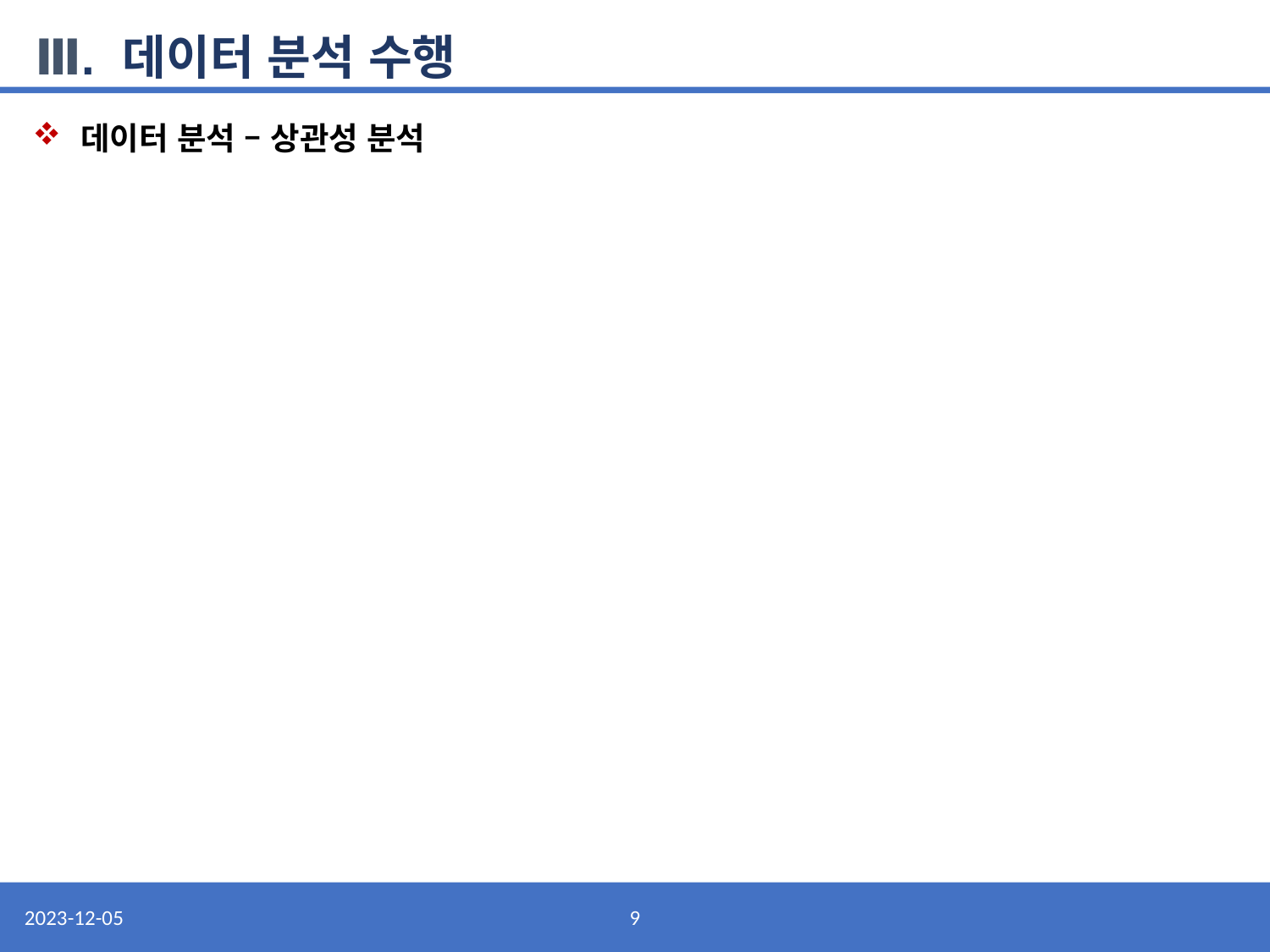

Ⅲ.
데이터 분석 수행
 데이터 분석 – 상관성 분석
2023-12-05
9